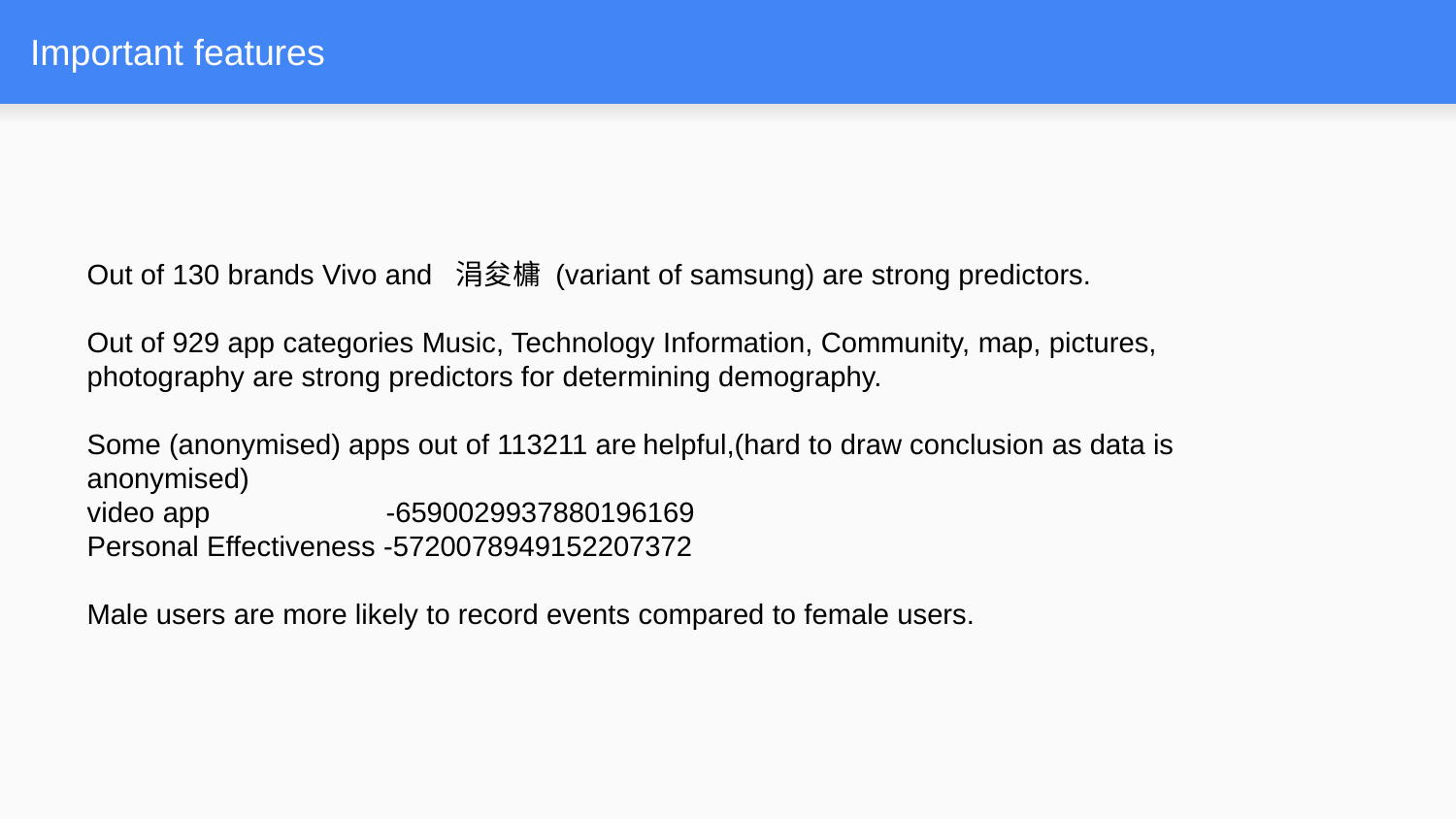

# Important features

Out of 130 brands Vivo and  涓夋槦 (variant of samsung) are strong predictors.

Out of 929 app categories Music, Technology Information, Community, map, pictures, photography are strong predictors for determining demography.

Some (anonymised) apps out of 113211 are helpful,(hard to draw conclusion as data is anonymised)
video app                      -6590029937880196169
Personal Effectiveness -5720078949152207372

Male users are more likely to record events compared to female users.